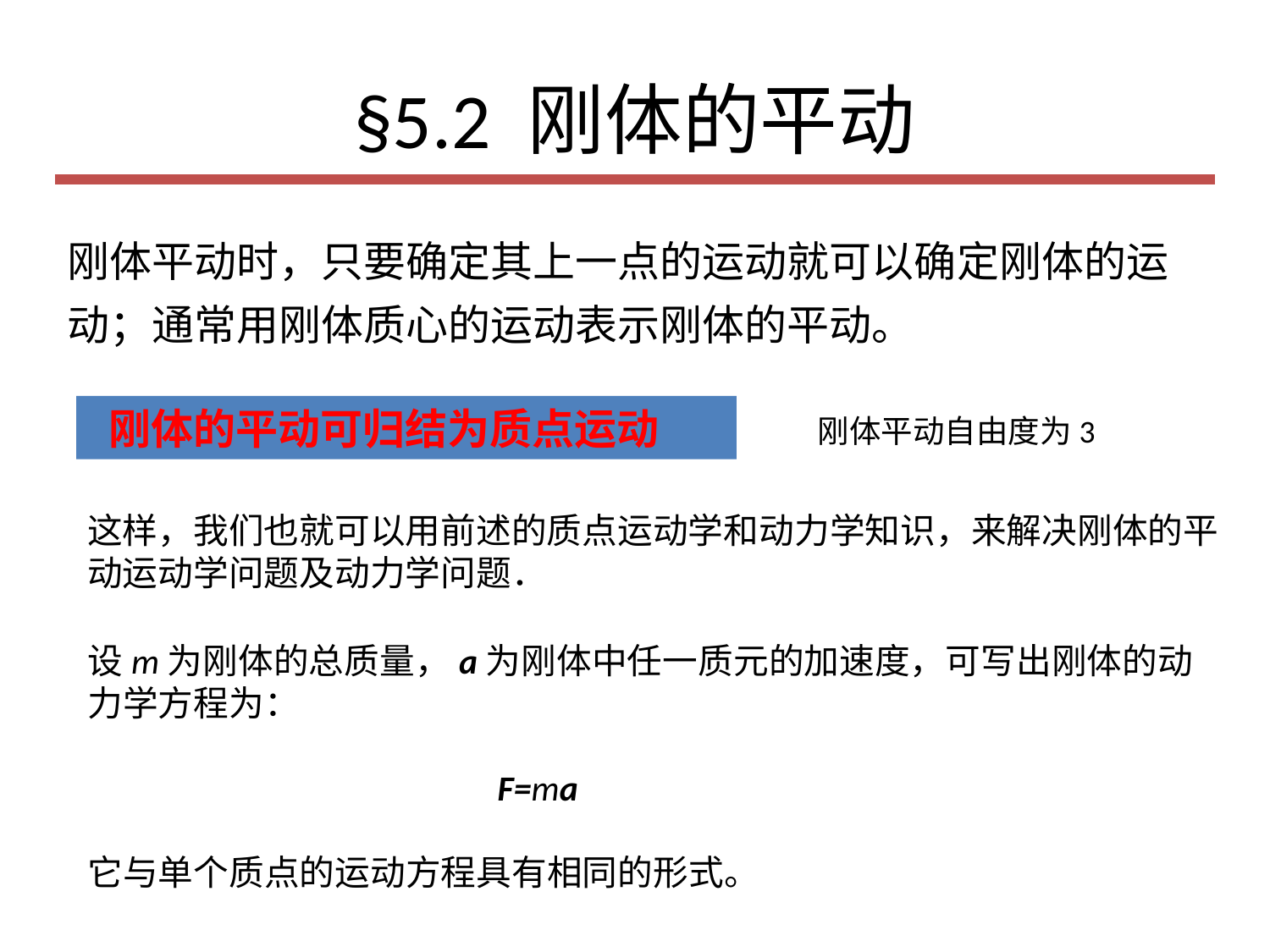

# §5.2 刚体的平动
刚体平动时，只要确定其上一点的运动就可以确定刚体的运动；通常用刚体质心的运动表示刚体的平动。
 刚体的平动可归结为质点运动
刚体平动自由度为3
这样，我们也就可以用前述的质点运动学和动力学知识，来解决刚体的平动运动学问题及动力学问题．
设m为刚体的总质量，a为刚体中任一质元的加速度，可写出刚体的动力学方程为：

                                                   F=ma

它与单个质点的运动方程具有相同的形式。